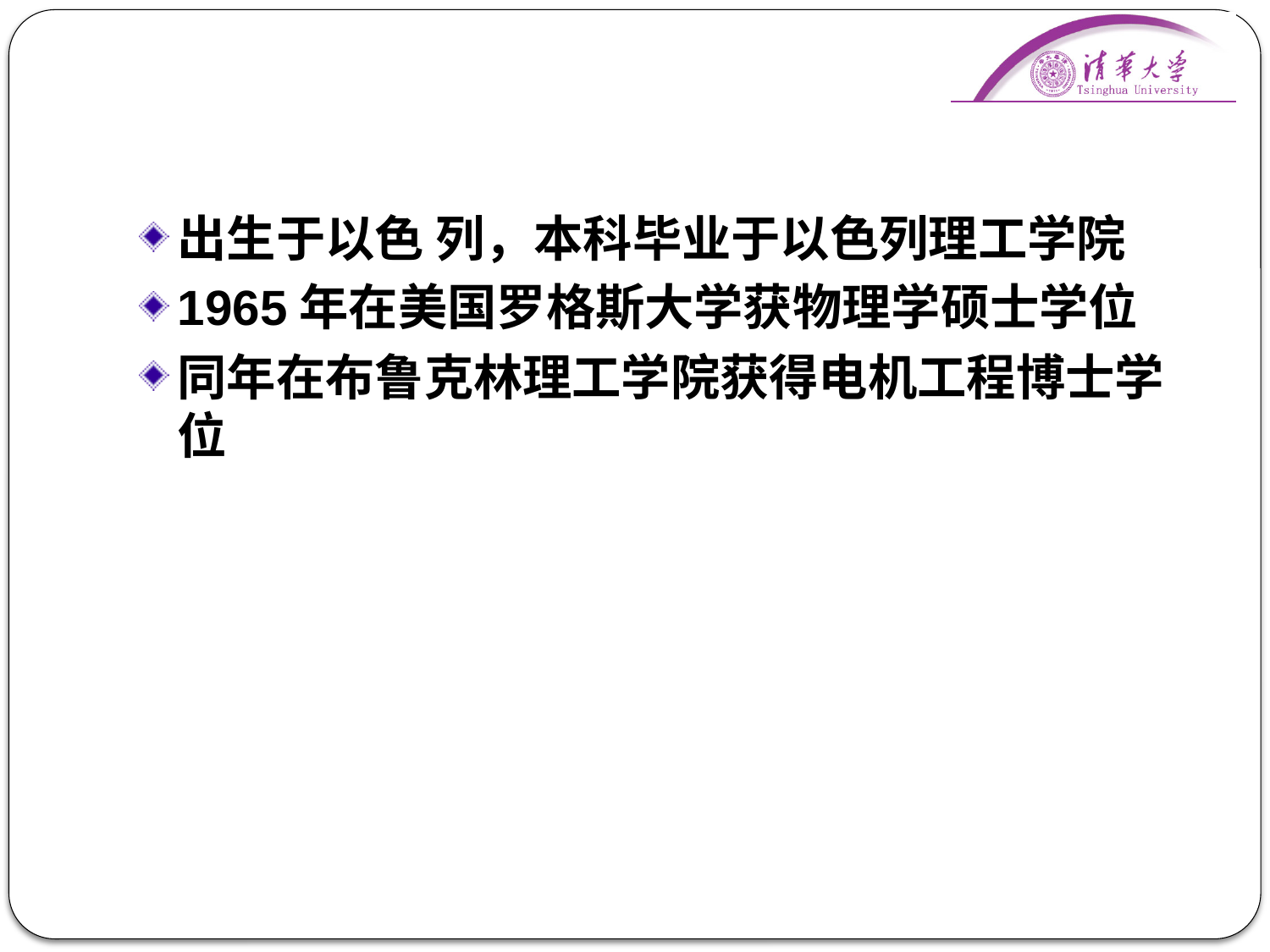

#
出生于以色 列，本科毕业于以色列理工学院
1965年在美国罗格斯大学获物理学硕士学位
同年在布鲁克林理工学院获得电机工程博士学位
85